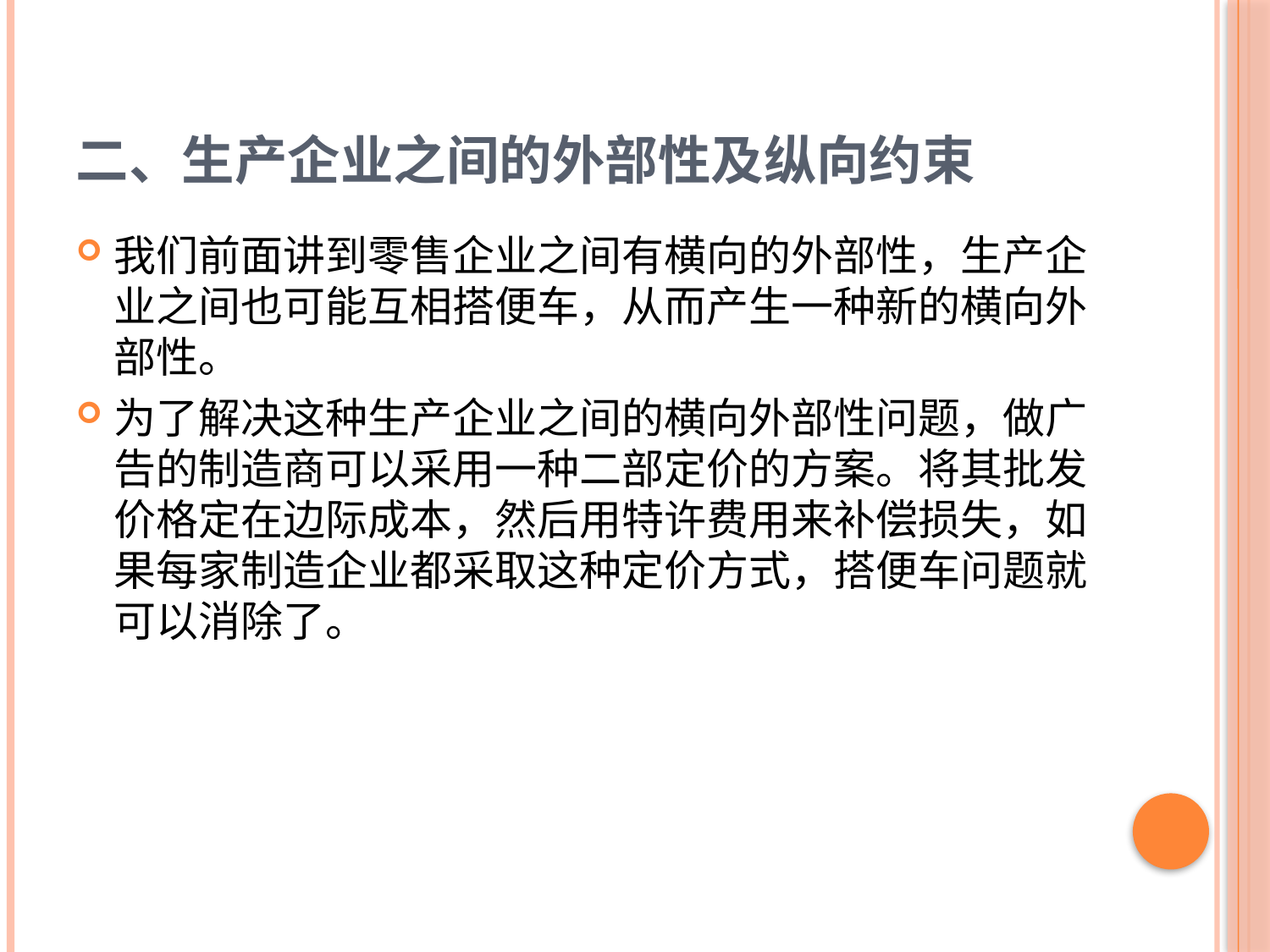

# 二、生产企业之间的外部性及纵向约束
我们前面讲到零售企业之间有横向的外部性，生产企业之间也可能互相搭便车，从而产生一种新的横向外部性。
为了解决这种生产企业之间的横向外部性问题，做广告的制造商可以采用一种二部定价的方案。将其批发价格定在边际成本，然后用特许费用来补偿损失，如果每家制造企业都采取这种定价方式，搭便车问题就可以消除了。